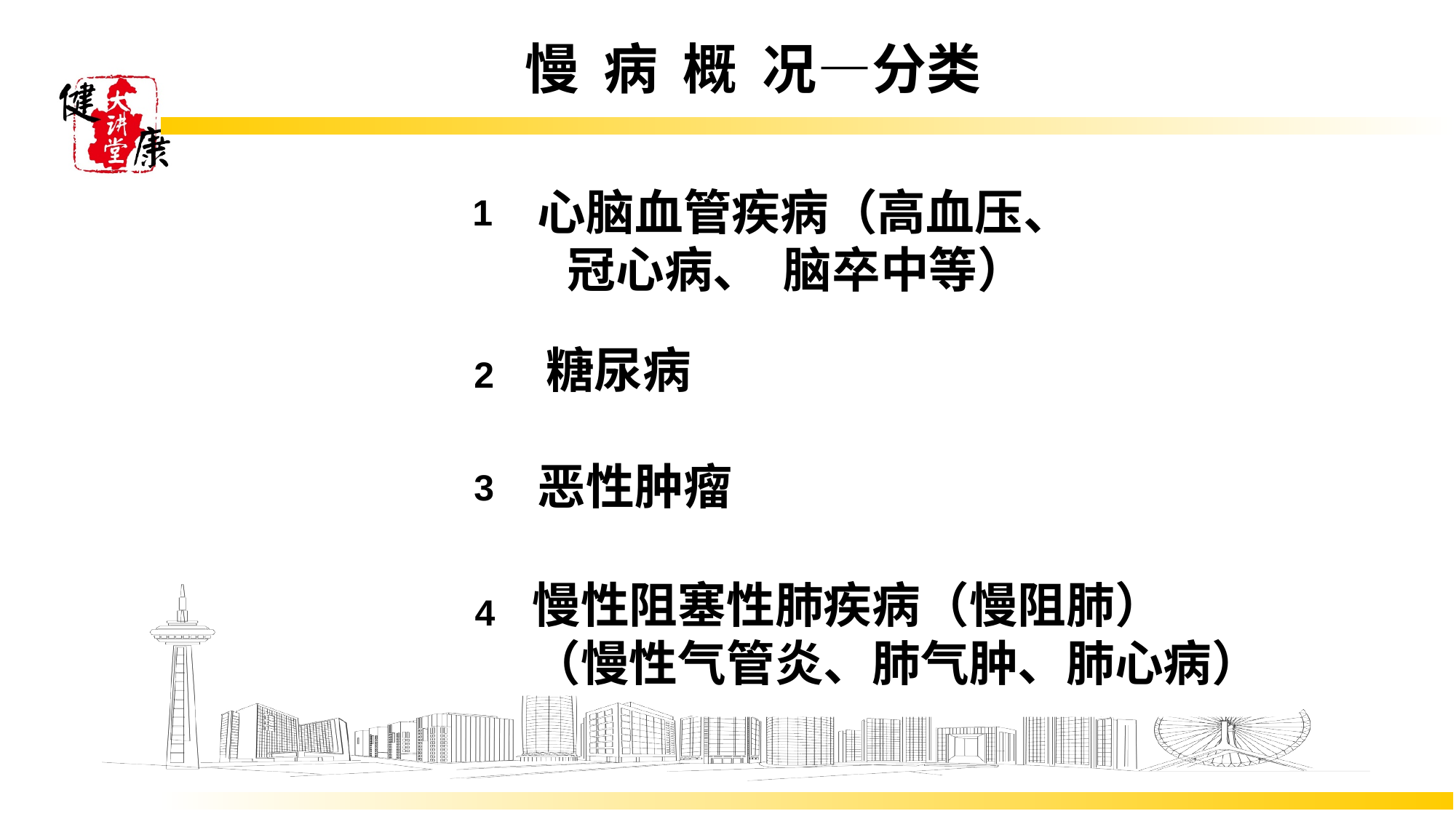

# 慢  病  概  况—分类

  心脑血管疾病（高血压、冠心病、  脑卒中等）
1
   糖尿病

2

  恶性肿瘤
3
慢性阻塞性肺疾病（慢阻肺）
（慢性气管炎、肺气肿、肺心病）

4